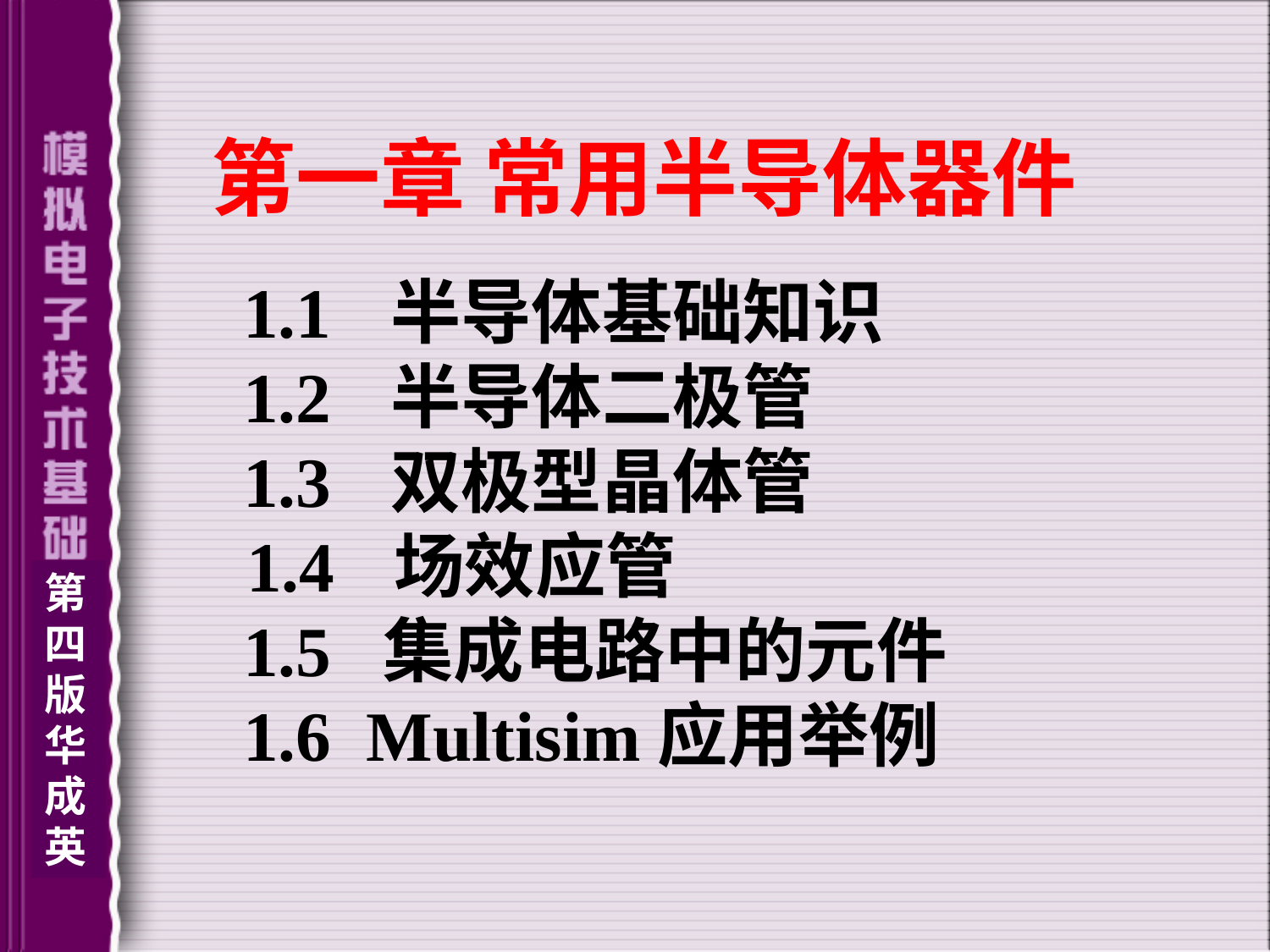

第一章 常用半导体器件
 1.1 半导体基础知识
 1.2 半导体二极管
 1.3 双极型晶体管
  1.4 场效应管
 1.5  集成电路中的元件
 1.6  Multisim应用举例
第四版华成英